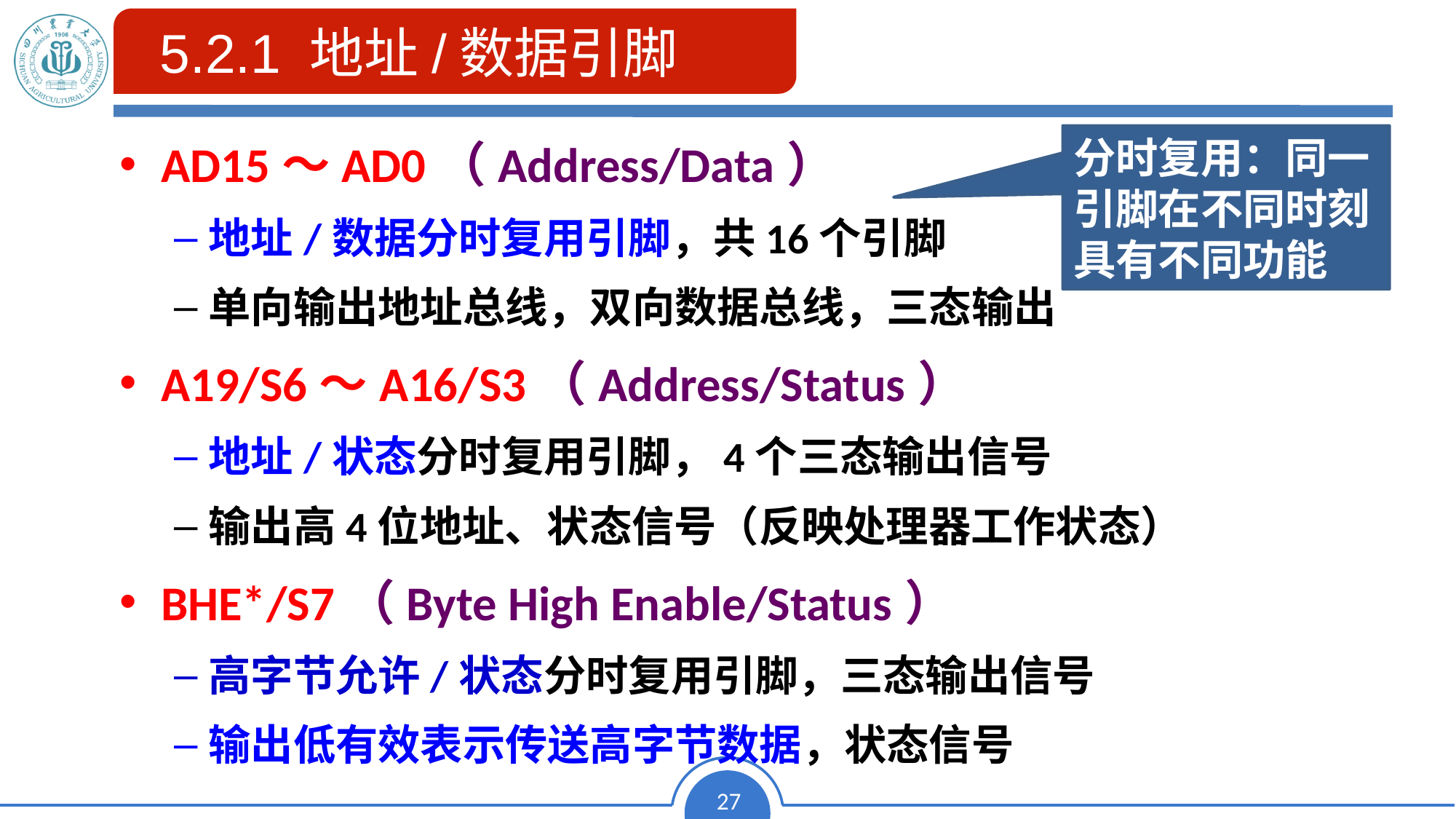

# 5.2.1 地址/数据引脚
  5.2.1 地址/数据引脚
AD15～AD0（Address/Data）
地址/数据分时复用引脚，共16个引脚
单向输出地址总线，双向数据总线，三态输出
A19/S6～A16/S3（Address/Status）
地址/状态分时复用引脚，4个三态输出信号
输出高4位地址、状态信号（反映处理器工作状态）
BHE*/S7（Byte High Enable/Status）
高字节允许/状态分时复用引脚，三态输出信号
输出低有效表示传送高字节数据，状态信号
分时复用：同一引脚在不同时刻具有不同功能